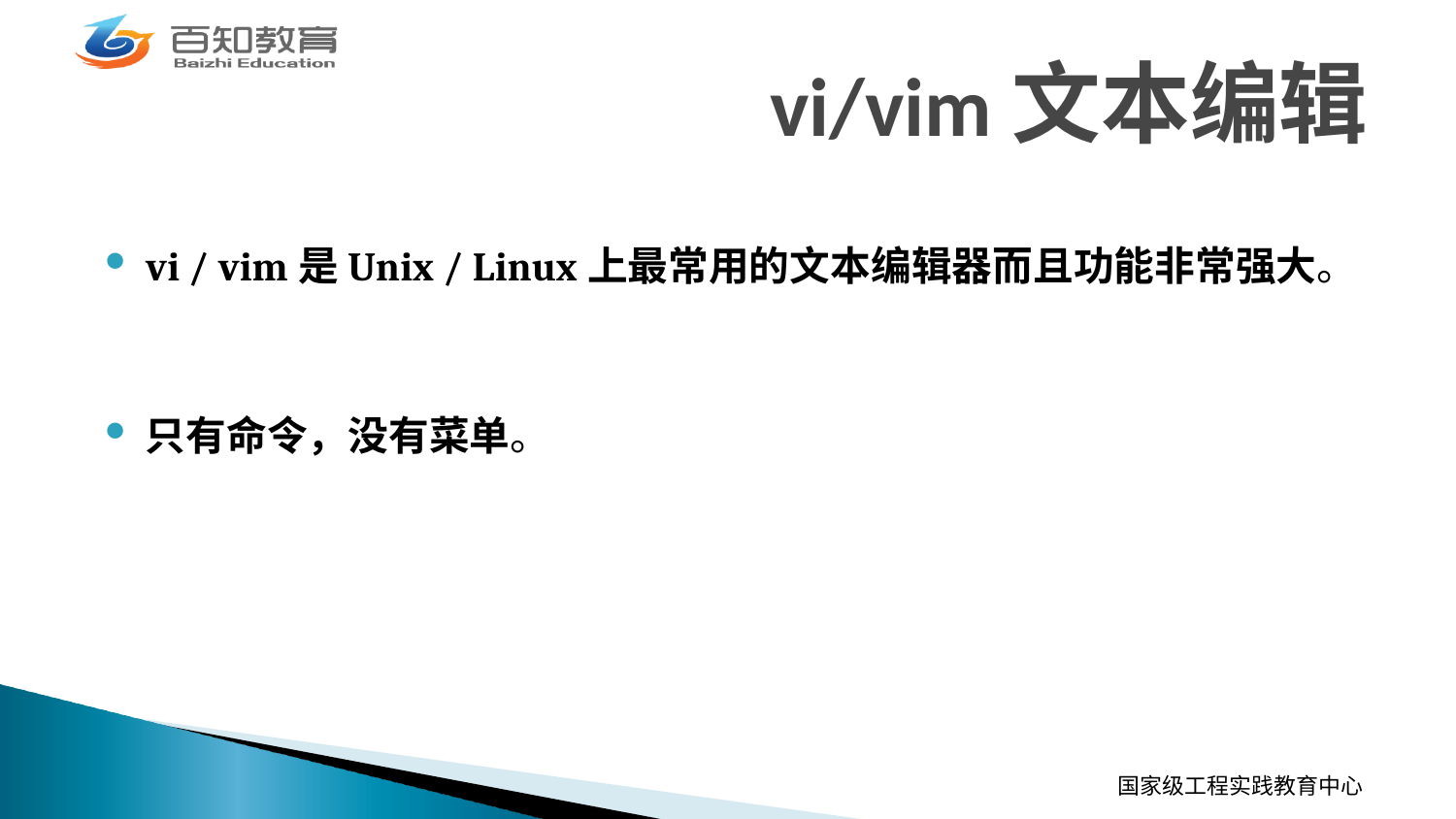

# vi/vim文本编辑

vi / vim是Unix / Linux上最常用的文本编辑器而且功能非常强大。

只有命令，没有菜单。

国家级工程实践教育中心